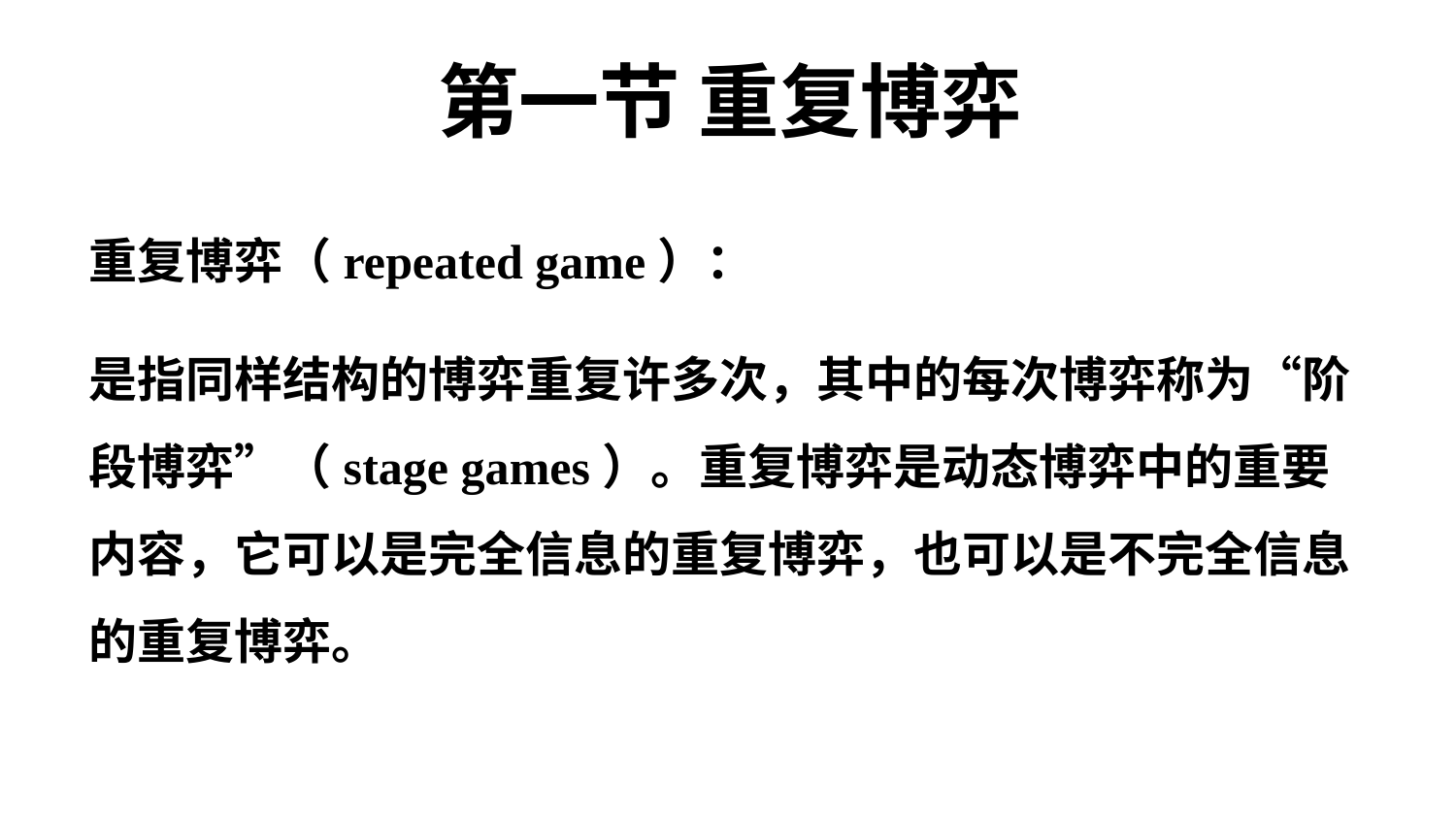

第一节 重复博弈
重复博弈（repeated game）：
是指同样结构的博弈重复许多次，其中的每次博弈称为“阶段博弈”（stage games）。重复博弈是动态博弈中的重要内容，它可以是完全信息的重复博弈，也可以是不完全信息的重复博弈。